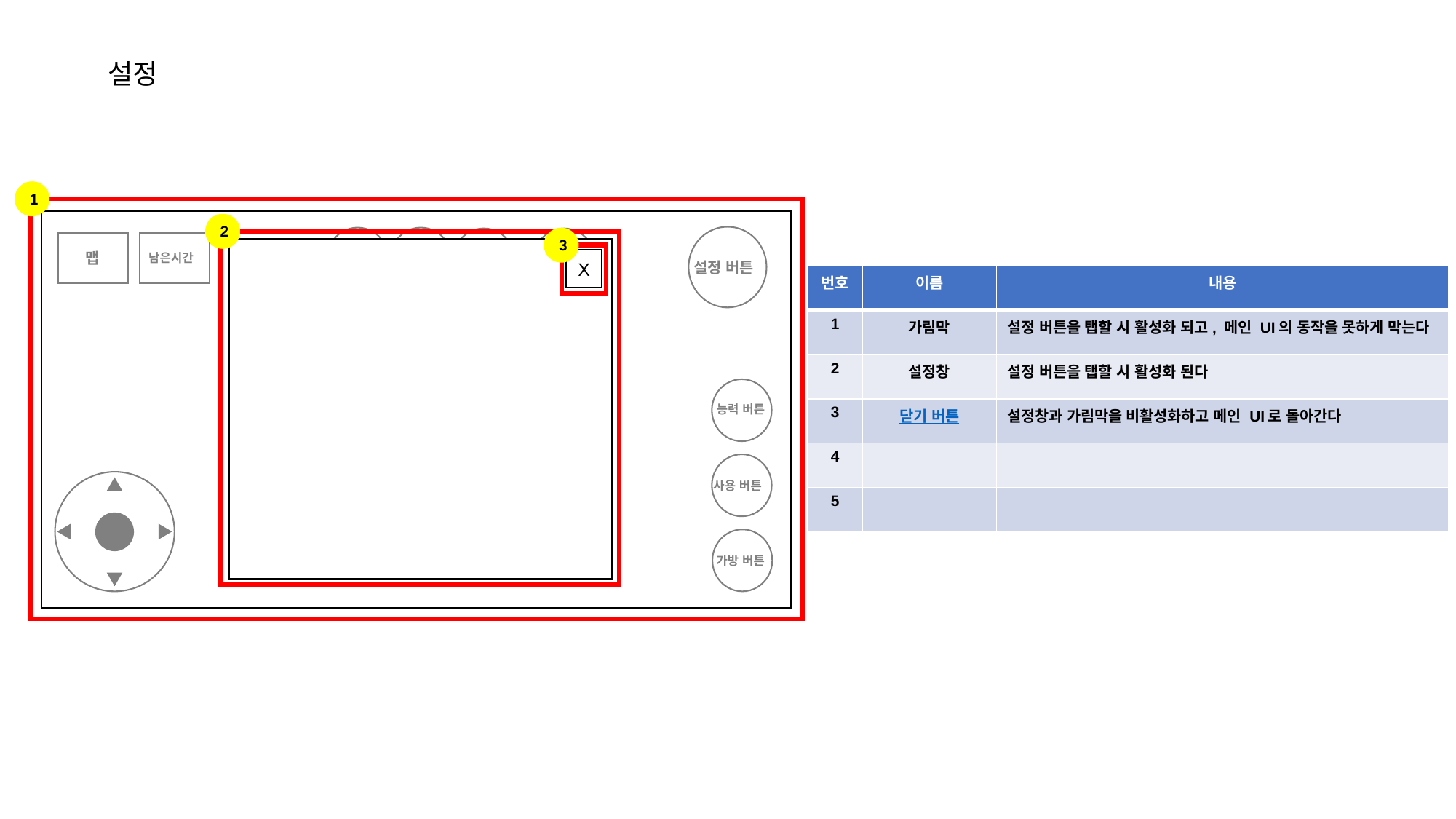

설정

1

2

3

체력
맵
디버프
남은시간

X
설정 버튼
| 번호 | 이름 | 내용 |
| --- | --- | --- |
| 1 | 가림막 | 설정 버튼을 탭할 시 활성화 되고, 메인 UI의 동작을 못하게 막는다 |
| 2 | 설정창 | 설정 버튼을 탭할 시 활성화 된다 |
| 3 | 닫기 버튼 | 설정창과 가림막을 비활성화하고 메인 UI로 돌아간다 |
| 4 |  |  |
| 5 |  |  |

능력 버튼

사용 버튼

가방 버튼